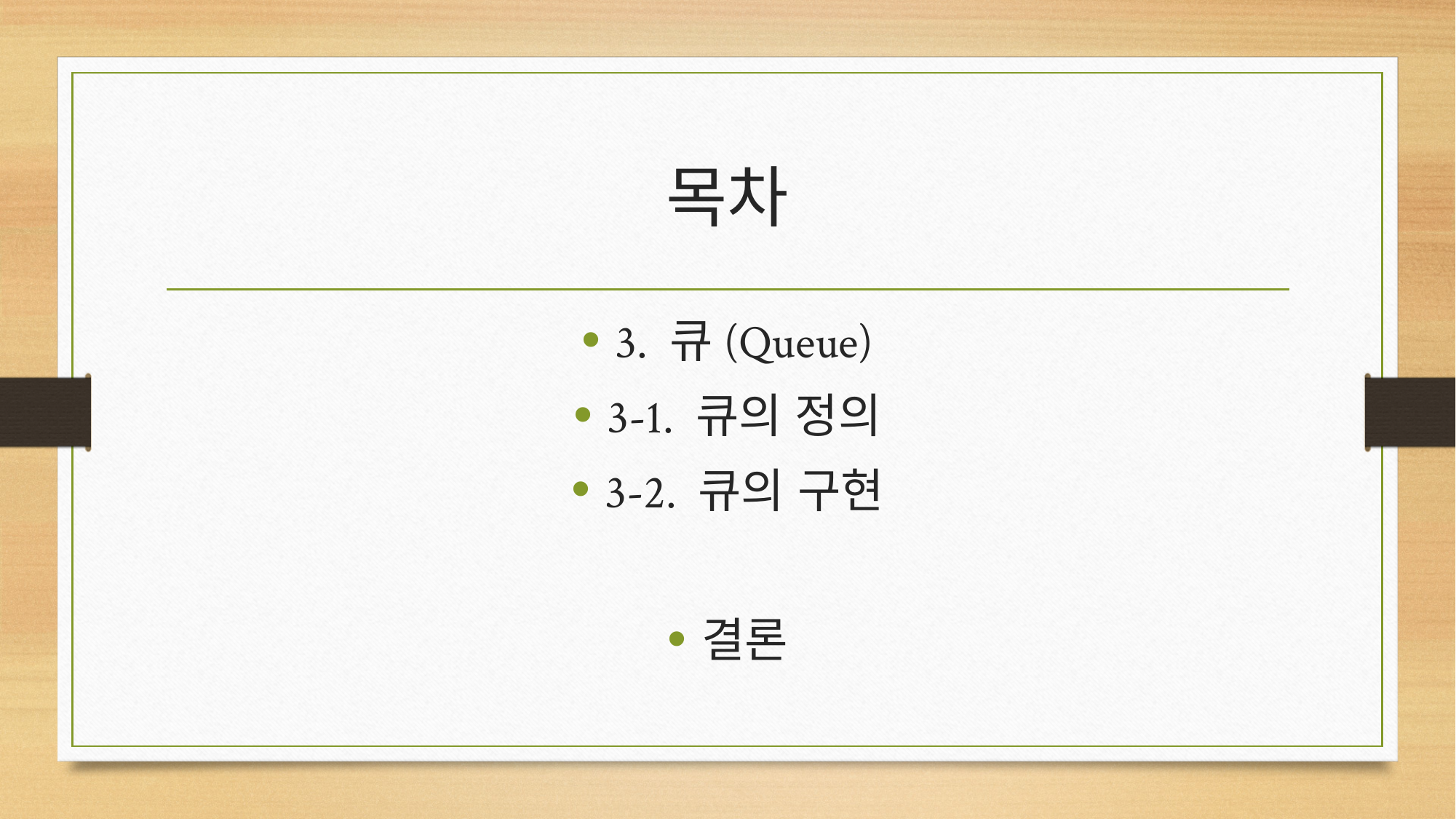

# 목차
3. 큐(Queue)
3-1. 큐의 정의
3-2. 큐의 구현

결론